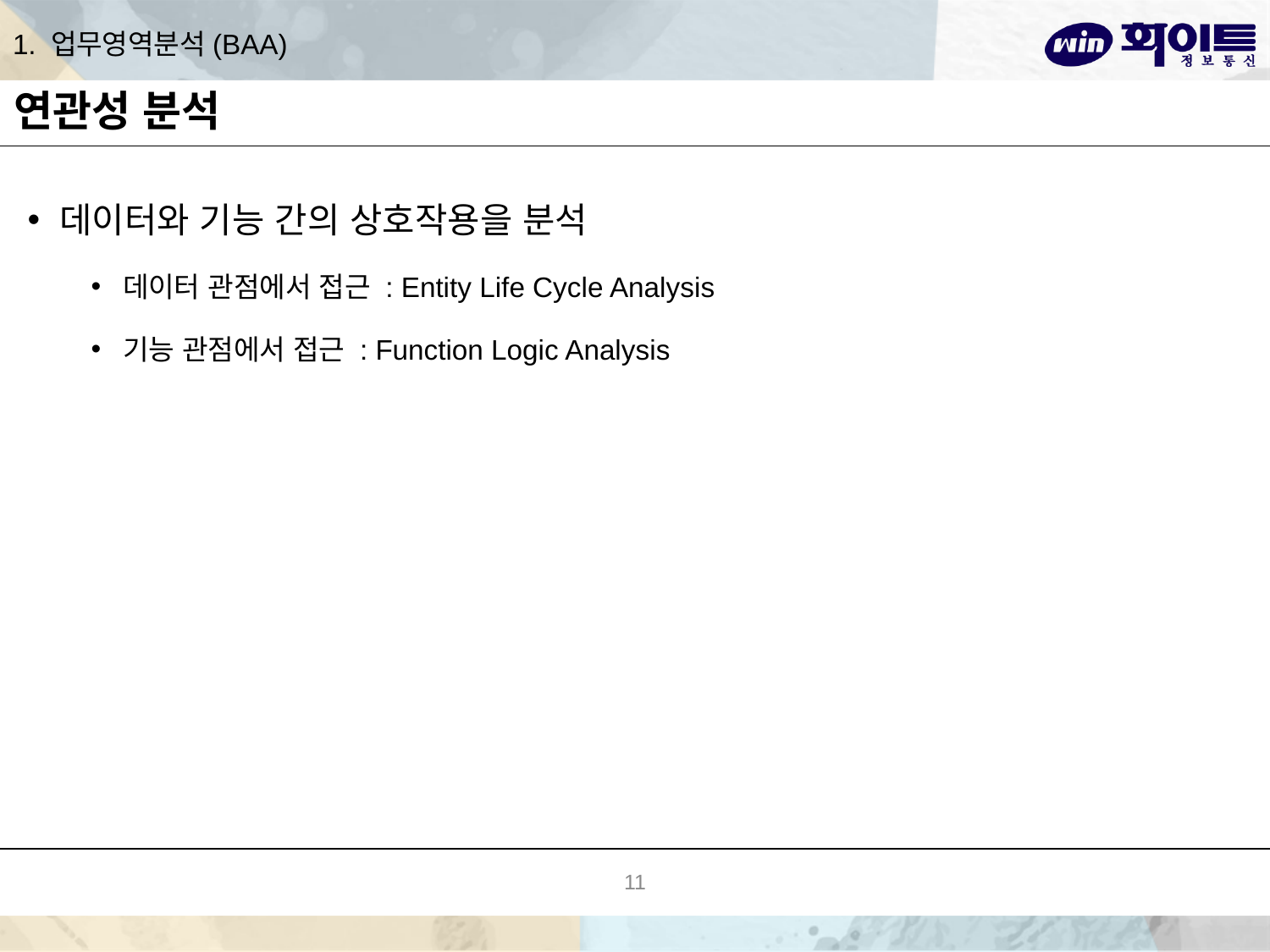

# 1. 업무영역분석(BAA)
연관성 분석
데이터와 기능 간의 상호작용을 분석
데이터 관점에서 접근 : Entity Life Cycle Analysis
기능 관점에서 접근 : Function Logic Analysis

11